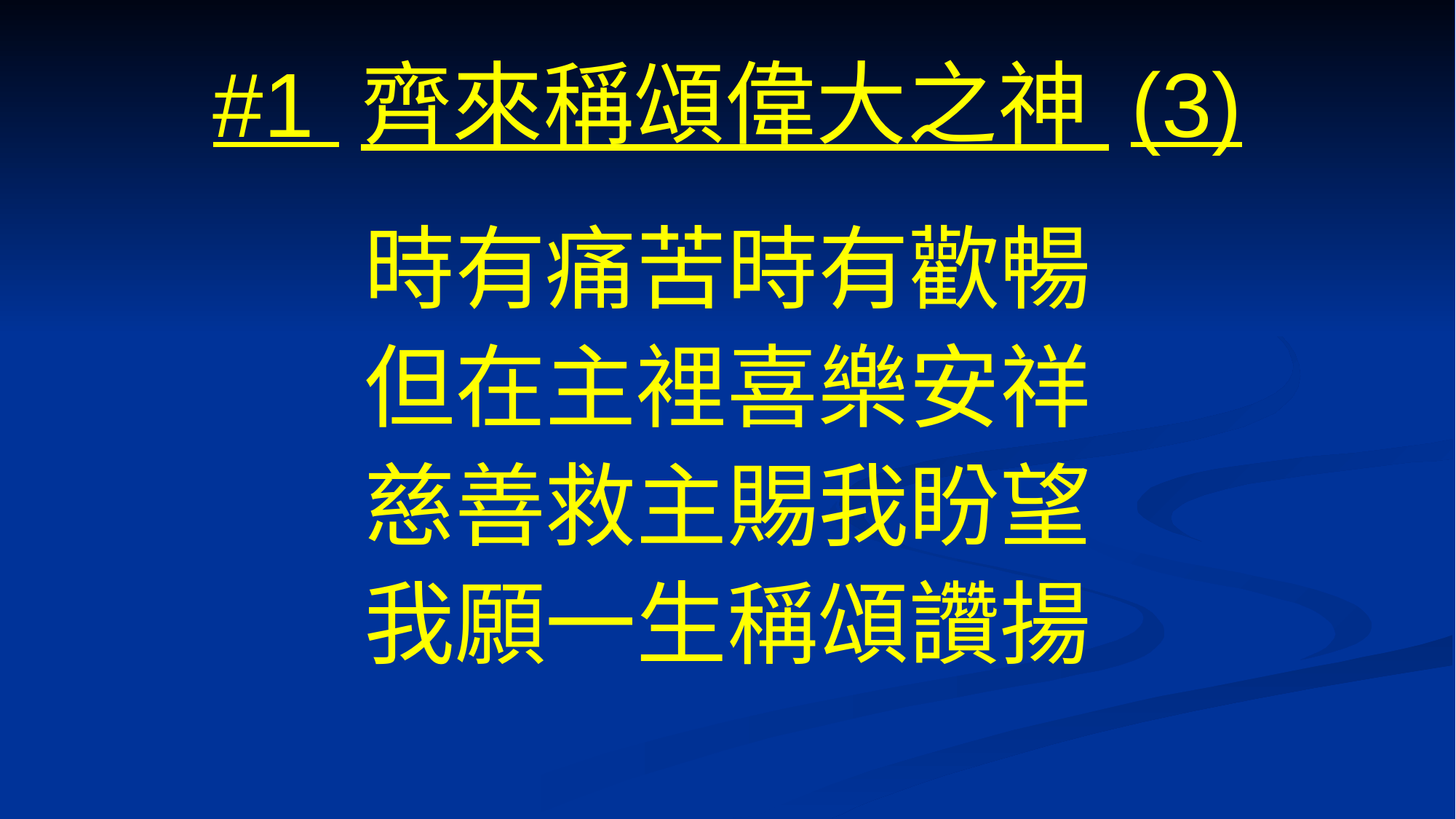

# #1 齊來稱頌偉大之神 (3)
時有痛苦時有歡暢
但在主裡喜樂安祥
慈善救主賜我盼望
我願一生稱頌讚揚